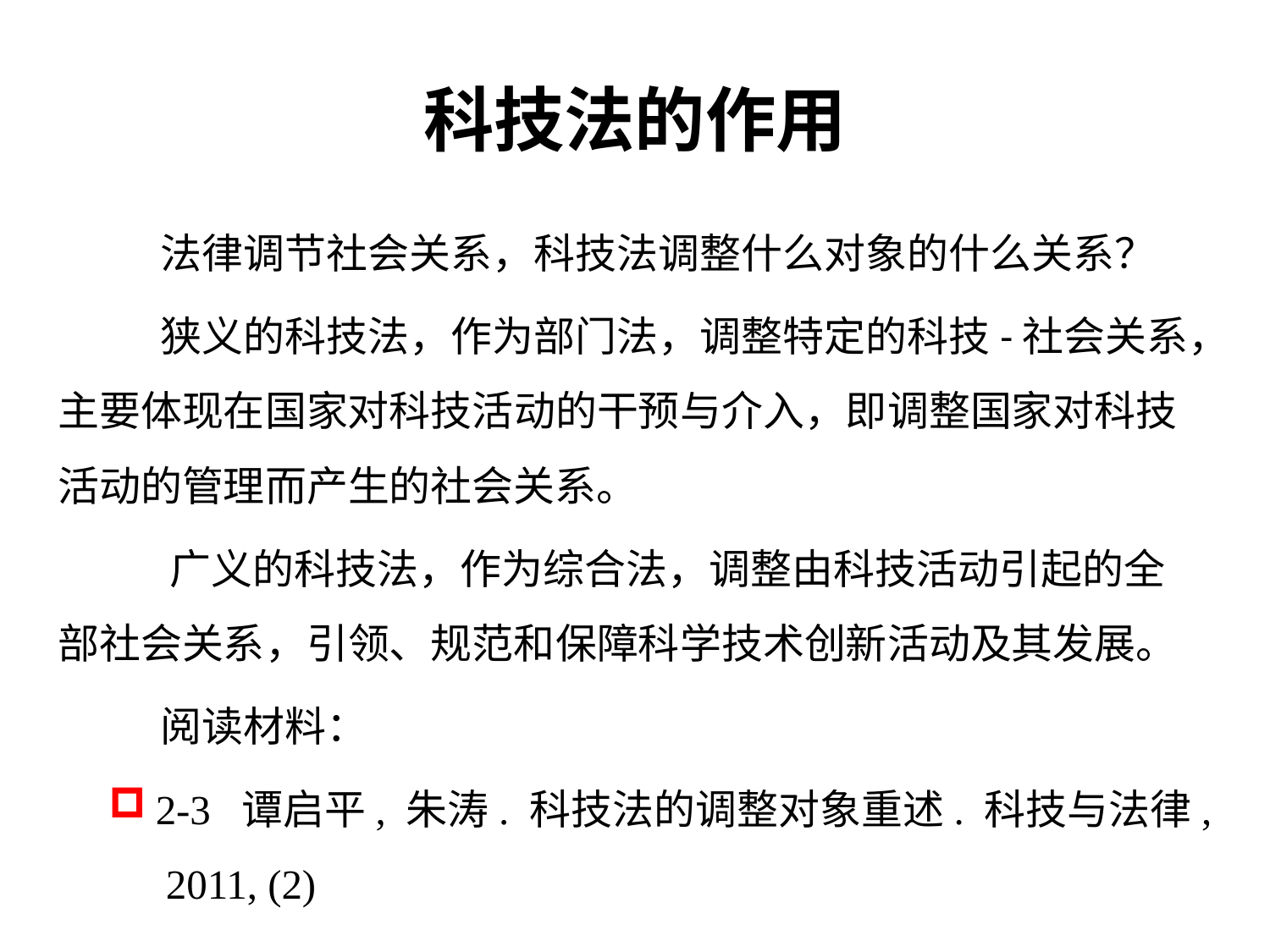

# 科技法的作用
          法律调节社会关系，科技法调整什么对象的什么关系？
          狭义的科技法，作为部门法，调整特定的科技-社会关系，主要体现在国家对科技活动的干预与介入，即调整国家对科技活动的管理而产生的社会关系。
           广义的科技法，作为综合法，调整由科技活动引起的全部社会关系，引领、规范和保障科学技术创新活动及其发展。
          阅读材料：
2-3  谭启平, 朱涛. 科技法的调整对象重述. 科技与法律, 2011, (2)